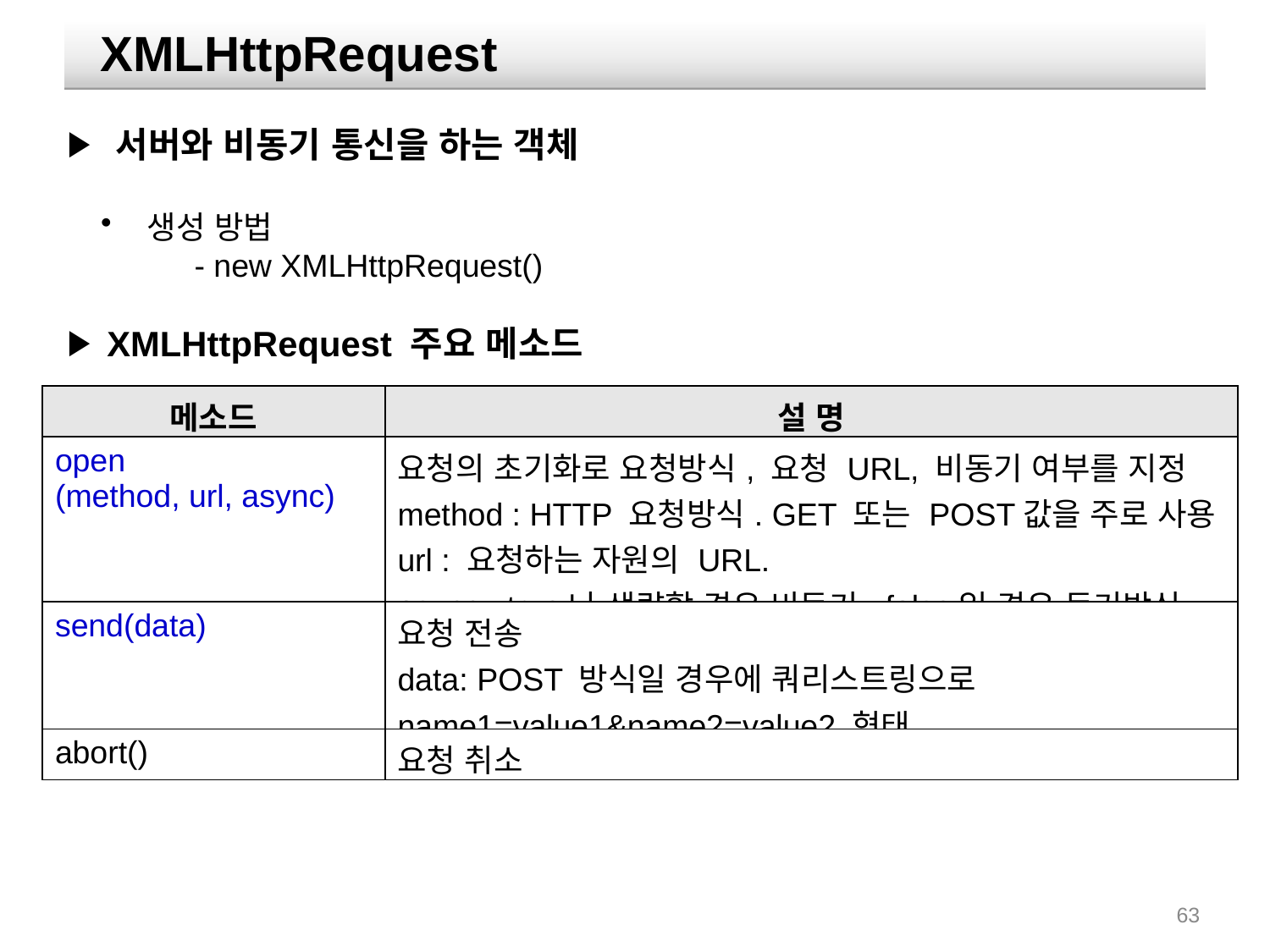

XMLHttpRequest
 서버와 비동기 통신을 하는 객체

 생성 방법
- new XMLHttpRequest()

 XMLHttpRequest 주요 메소드

| 메소드 | 설 명 |
| --- | --- |
| open (method, url, async) | 요청의 초기화로 요청방식, 요청 URL, 비동기 여부를 지정 method : HTTP 요청방식. GET 또는 POST값을 주로 사용 url : 요청하는 자원의 URL. async : true나 생략할 경우 비동기, false일 경우 동기방식 |
| send(data) | 요청 전송 data: POST 방식일 경우에 쿼리스트링으로 name1=value1&name2=value2 형태 |
| abort() | 요청 취소 |
63